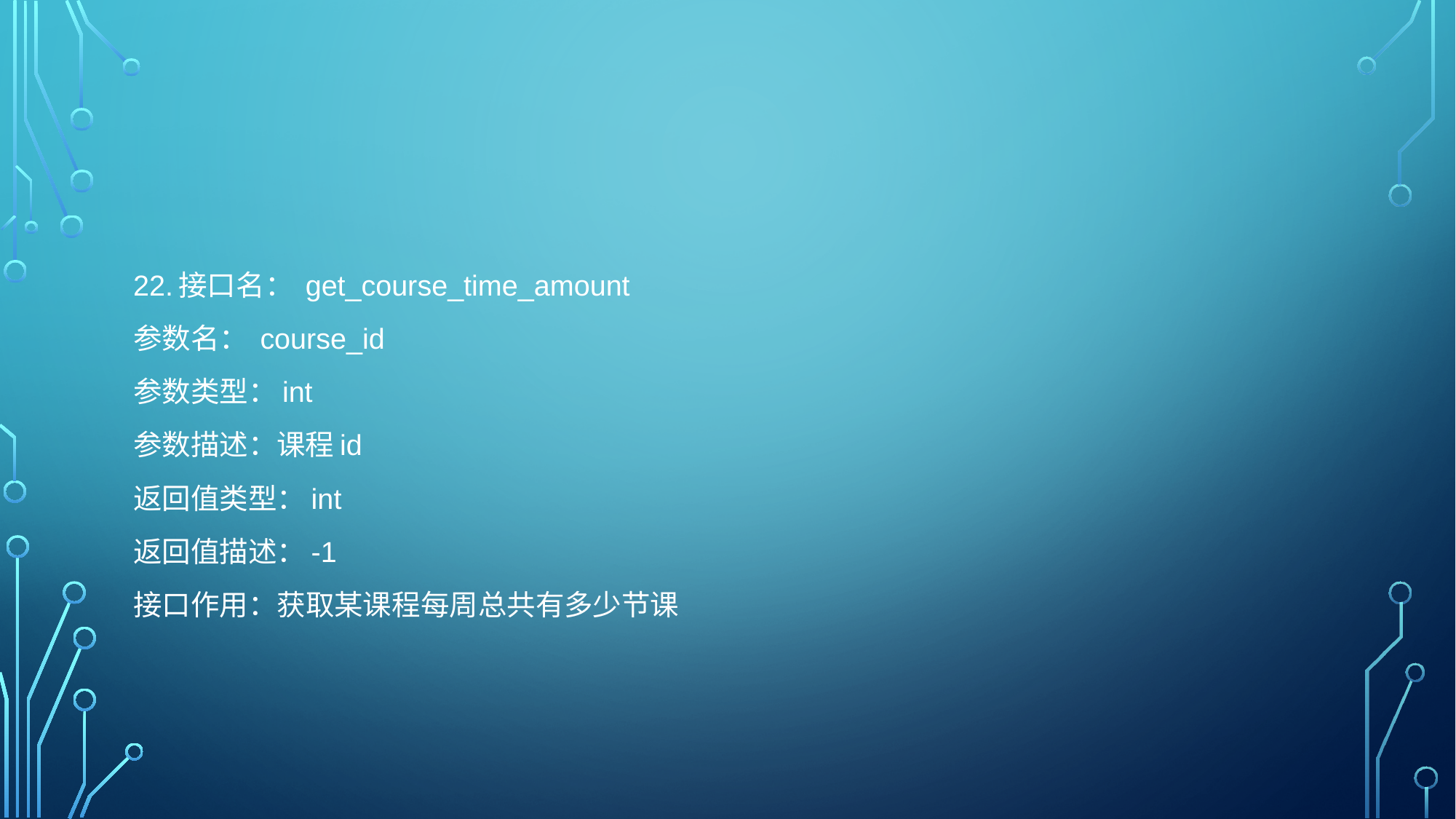

#

22.接口名： get_course_time_amount
参数名： course_id
参数类型：int
参数描述：课程id
返回值类型：int
返回值描述：-1
接口作用：获取某课程每周总共有多少节课